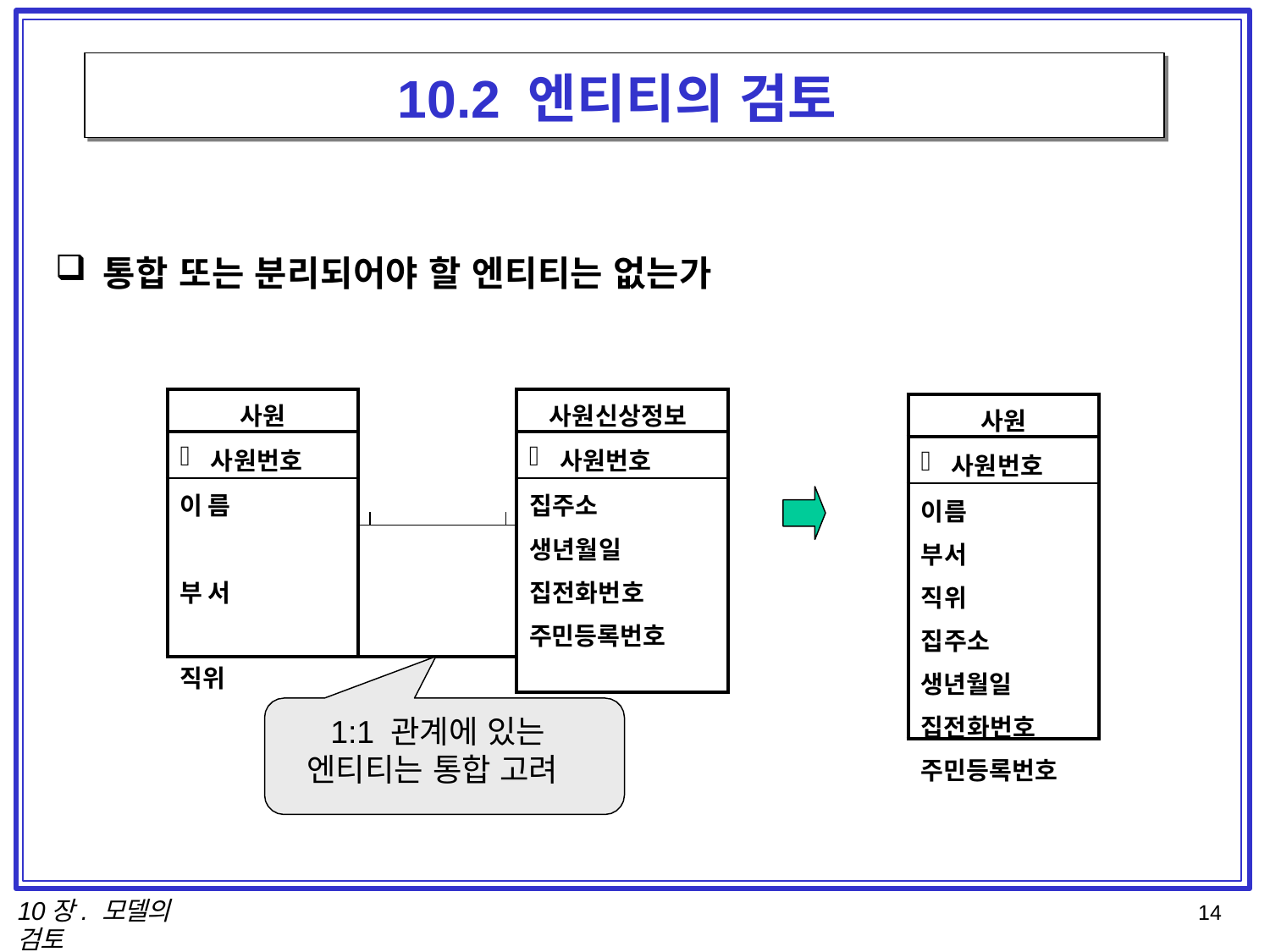

# 10.2 엔티티의 검토
통합 또는 분리되어야 할 엔티티는 없는가
| 사원 |  |  |  | 사원신상정보 |
| --- | --- | --- | --- | --- |
| 사원번호 |  |  |  | 사원번호 |
| 이름 부서 직위 |  |  |  | 집주소 생년월일 집전화번호 주민등록번호 |
|  |  |  |  |  |
|  |  |  |  |  |
|  |  |  |  |  |
| 사원 |
| --- |
| 사원번호 |
| 이름 부서 직위 집주소 생년월일 집전화번호 주민등록번호 |

1:1 관계에 있는  엔티티는 통합 고려
10장. 모델의 검토
14